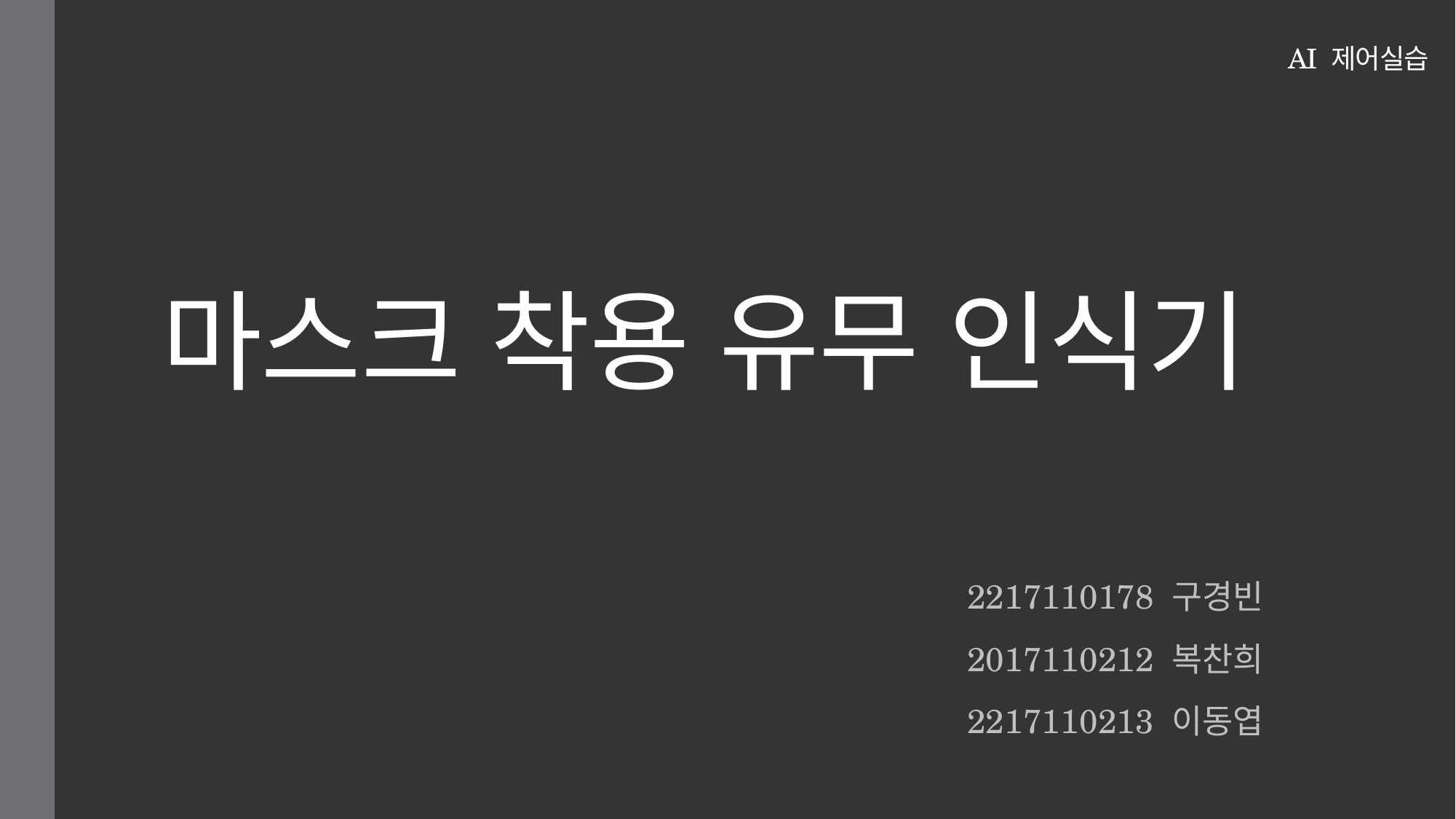

AI 제어실습
# 마스크 착용 유무 인식기
2217110178 구경빈
2017110212 복찬희
2217110213 이동엽